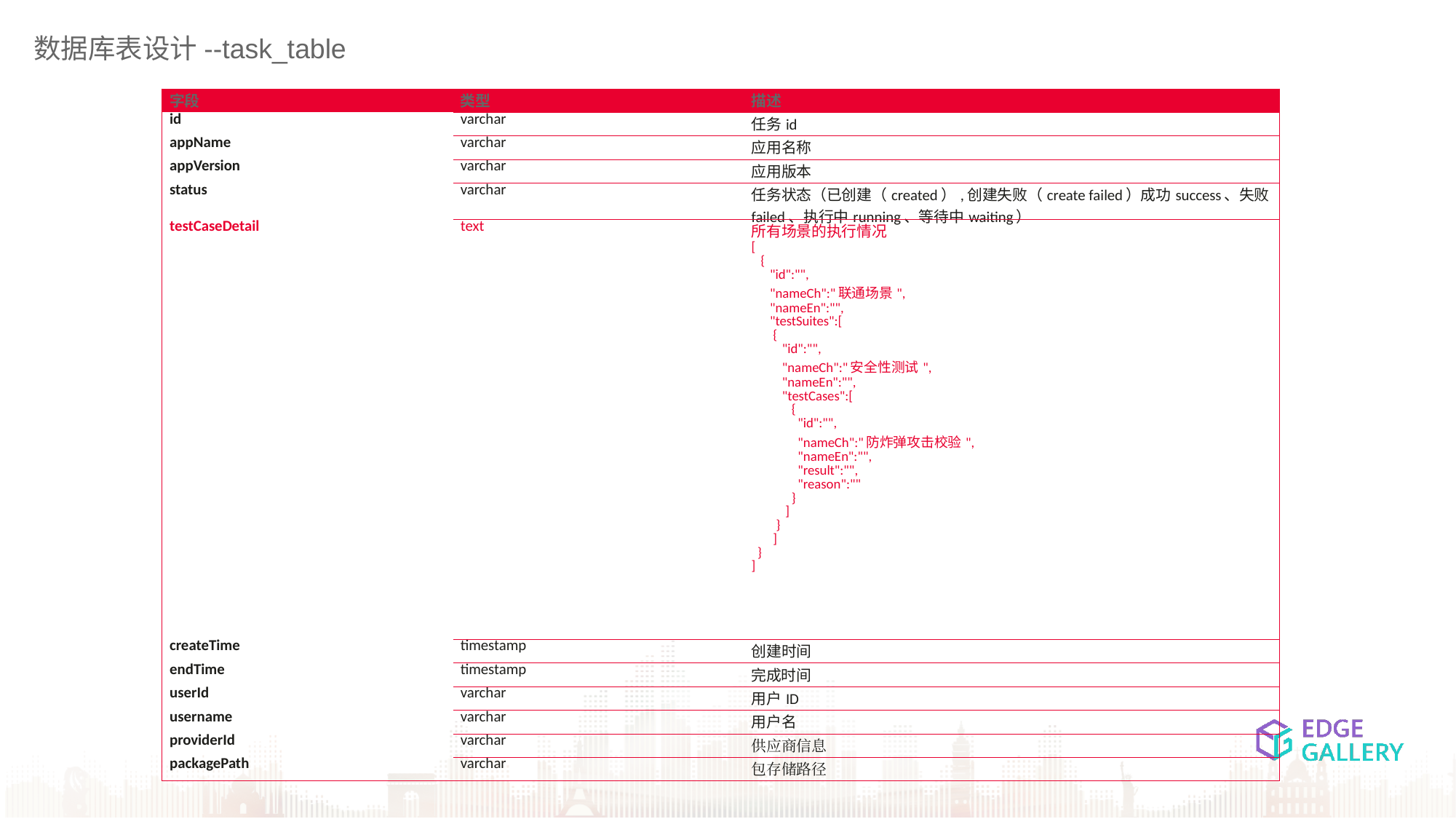

数据库表设计--task_table
| 字段 | 类型 | 描述 |
| --- | --- | --- |
| id | varchar | 任务id |
| appName | varchar | 应用名称 |
| appVersion | varchar | 应用版本 |
| status | varchar | 任务状态（已创建（created）,创建失败（create failed）成功success、失败failed、执行中running、等待中waiting） |
| testCaseDetail | text | 所有场景的执行情况 [ { "id":"", "nameCh":"联通场景", "nameEn":"", "testSuites":[ { "id":"", "nameCh":"安全性测试", "nameEn":"", "testCases":[ { "id":"", "nameCh":"防炸弹攻击校验", "nameEn":"", "result":"", "reason":"" } ] } ] } ] |
| createTime | timestamp | 创建时间 |
| endTime | timestamp | 完成时间 |
| userId | varchar | 用户ID |
| username | varchar | 用户名 |
| providerId | varchar | 供应商信息 |
| packagePath | varchar | 包存储路径 |